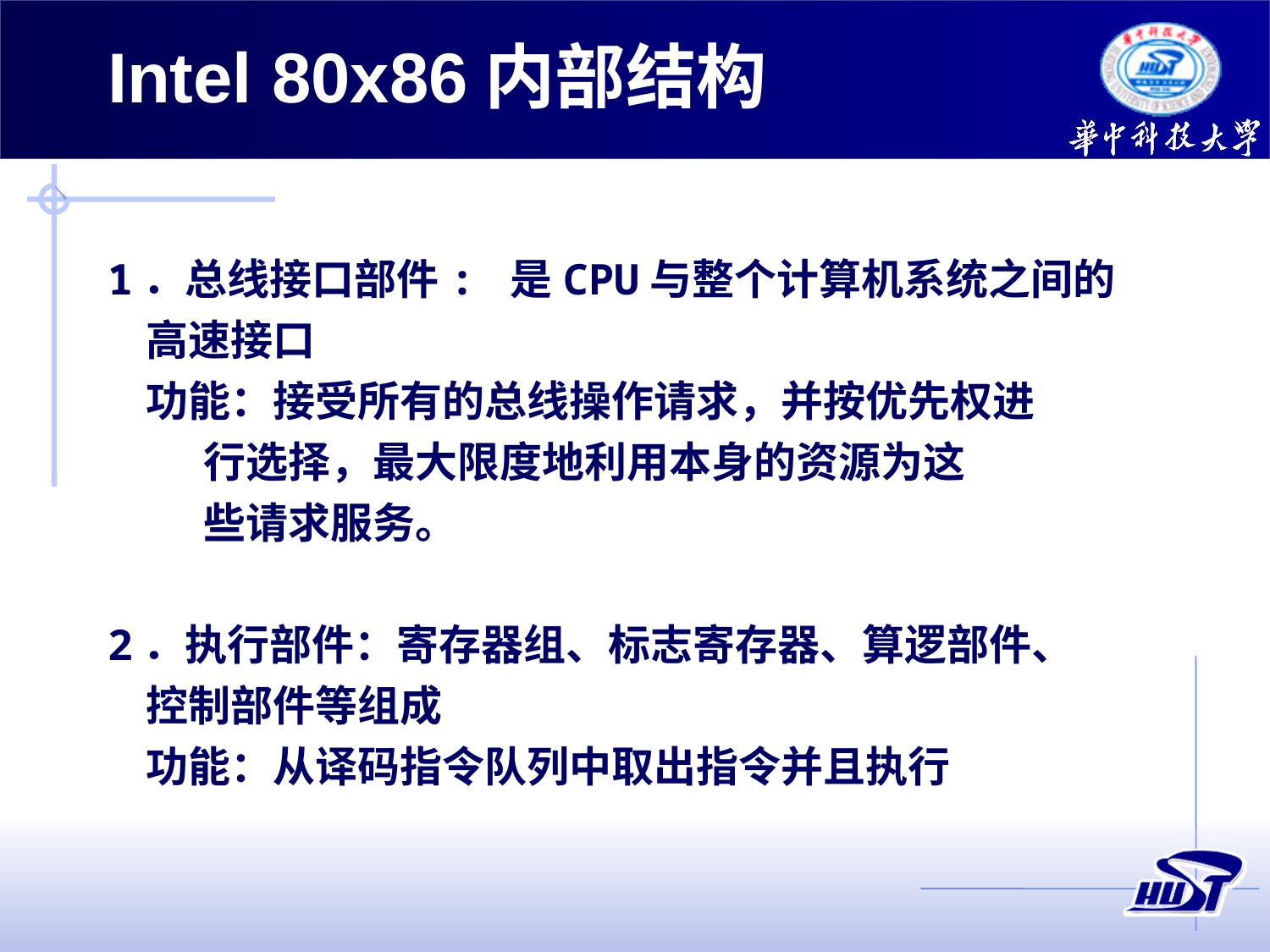

Intel 80x86内部结构
1．总线接口部件: 是CPU与整个计算机系统之间的
   高速接口
   功能：接受所有的总线操作请求，并按优先权进
         行选择，最大限度地利用本身的资源为这
         些请求服务。

2．执行部件：寄存器组、标志寄存器、算逻部件、
   控制部件等组成
   功能：从译码指令队列中取出指令并且执行